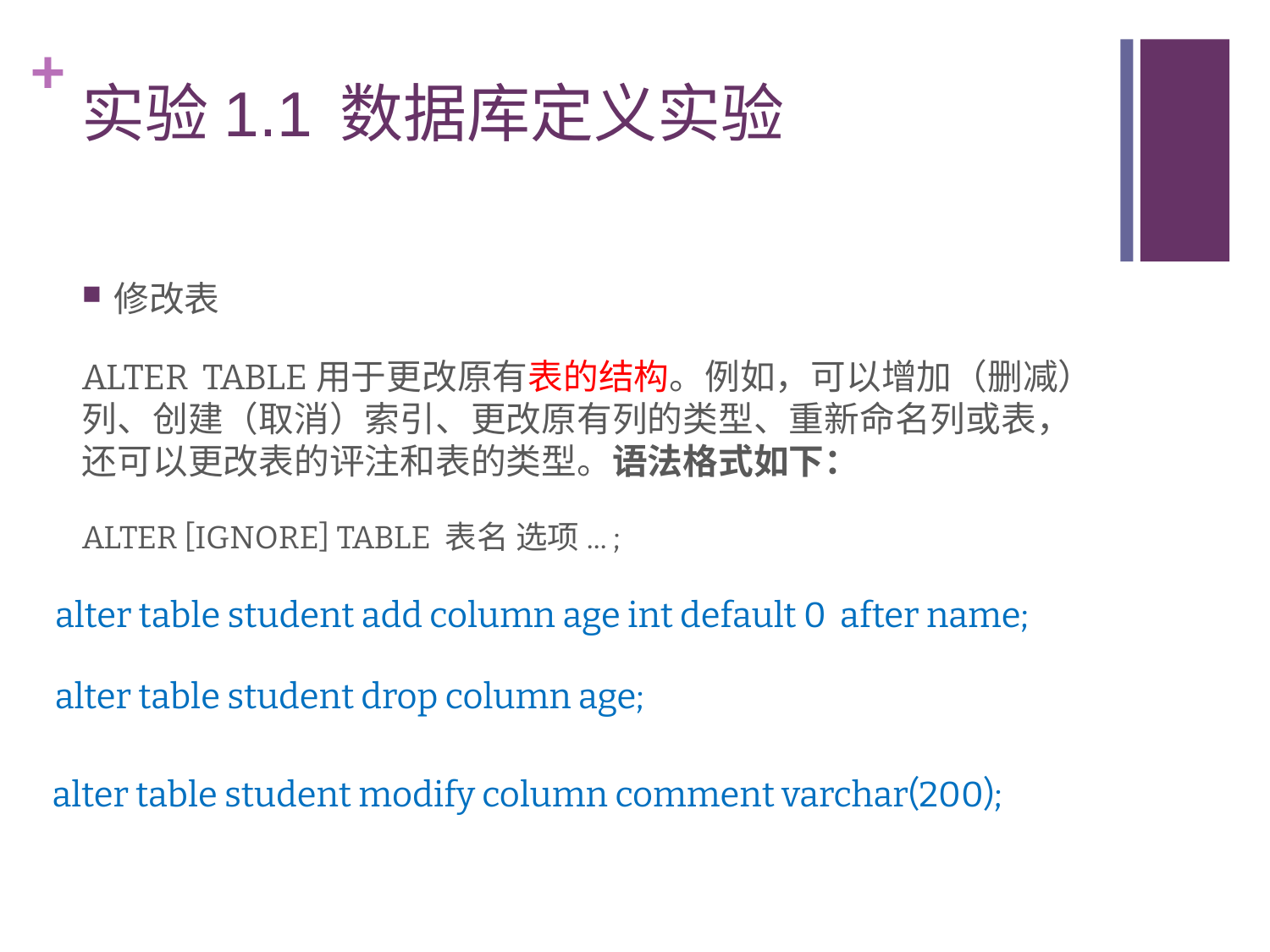

# 实验1.1 数据库定义实验
修改表
ALTER  TABLE用于更改原有表的结构。例如，可以增加（删减）列、创建（取消）索引、更改原有列的类型、重新命名列或表，还可以更改表的评注和表的类型。语法格式如下：
ALTER [IGNORE] TABLE 表名 选项... ;

alter table student add column age int default 0  after name;
alter table student drop column age;
alter table student modify column comment varchar(200);